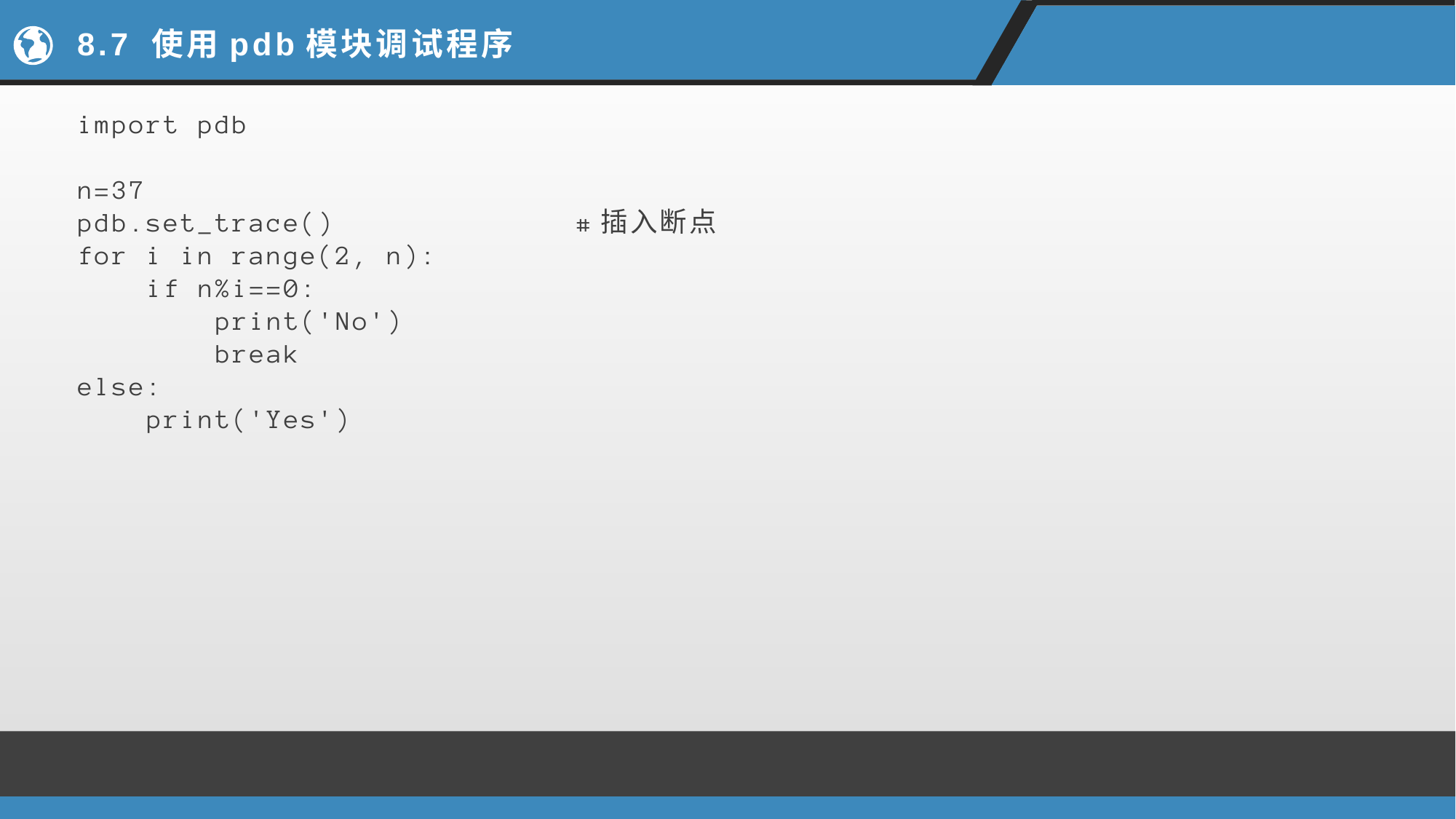

# 8.7 使用pdb模块调试程序

import pdb

n=37
pdb.set_trace()              #插入断点
for i in range(2, n):
    if n%i==0:
        print('No')
        break
else:
    print('Yes')